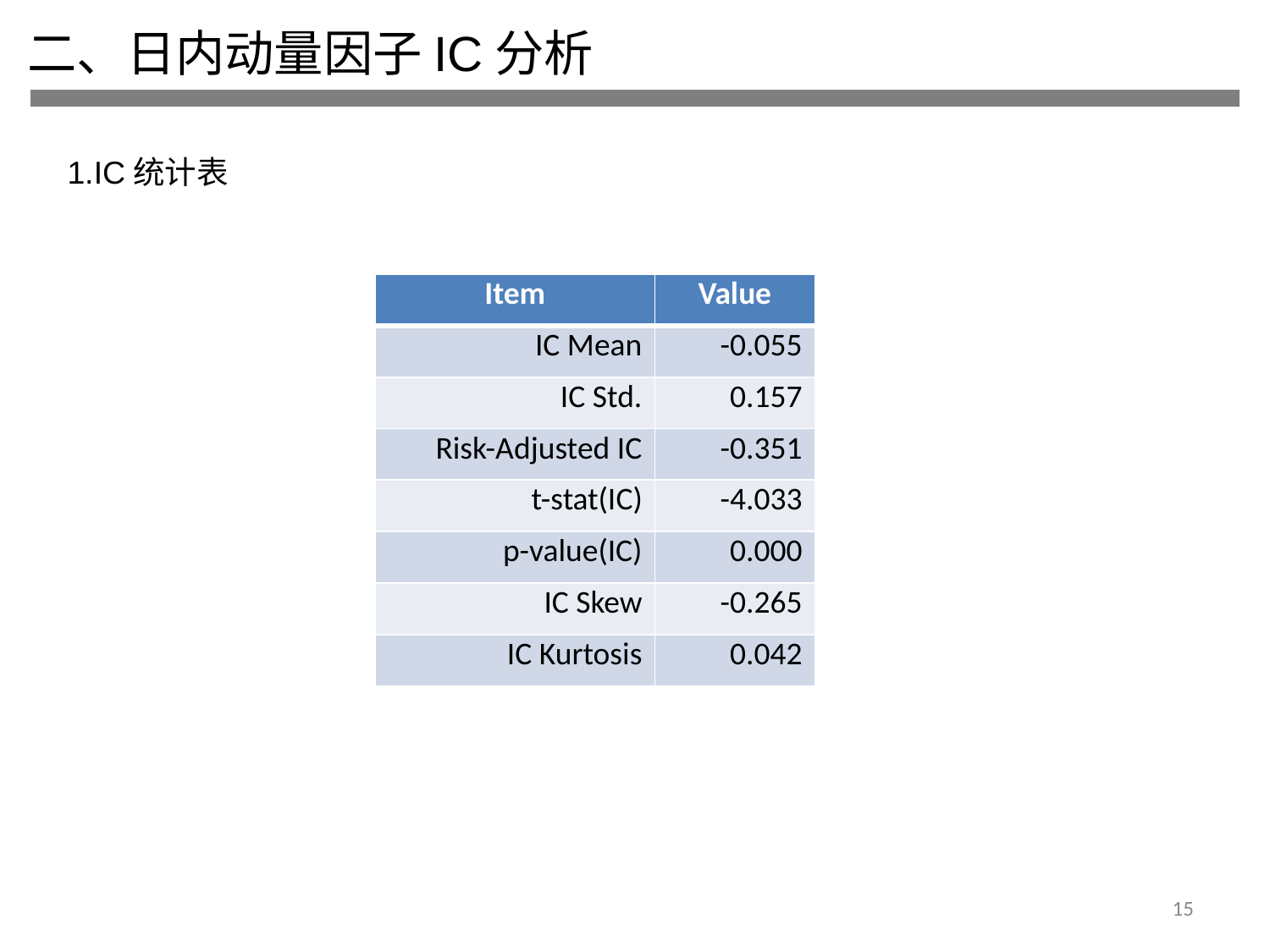

二、日内动量因子IC分析
|  |
| --- |
1.IC统计表
| Item | Value |
| --- | --- |
| IC Mean | -0.055 |
| IC Std. | 0.157 |
| Risk-Adjusted IC | -0.351 |
| t-stat(IC) | -4.033 |
| p-value(IC) | 0.000 |
| IC Skew | -0.265 |
| IC Kurtosis | 0.042 |
15